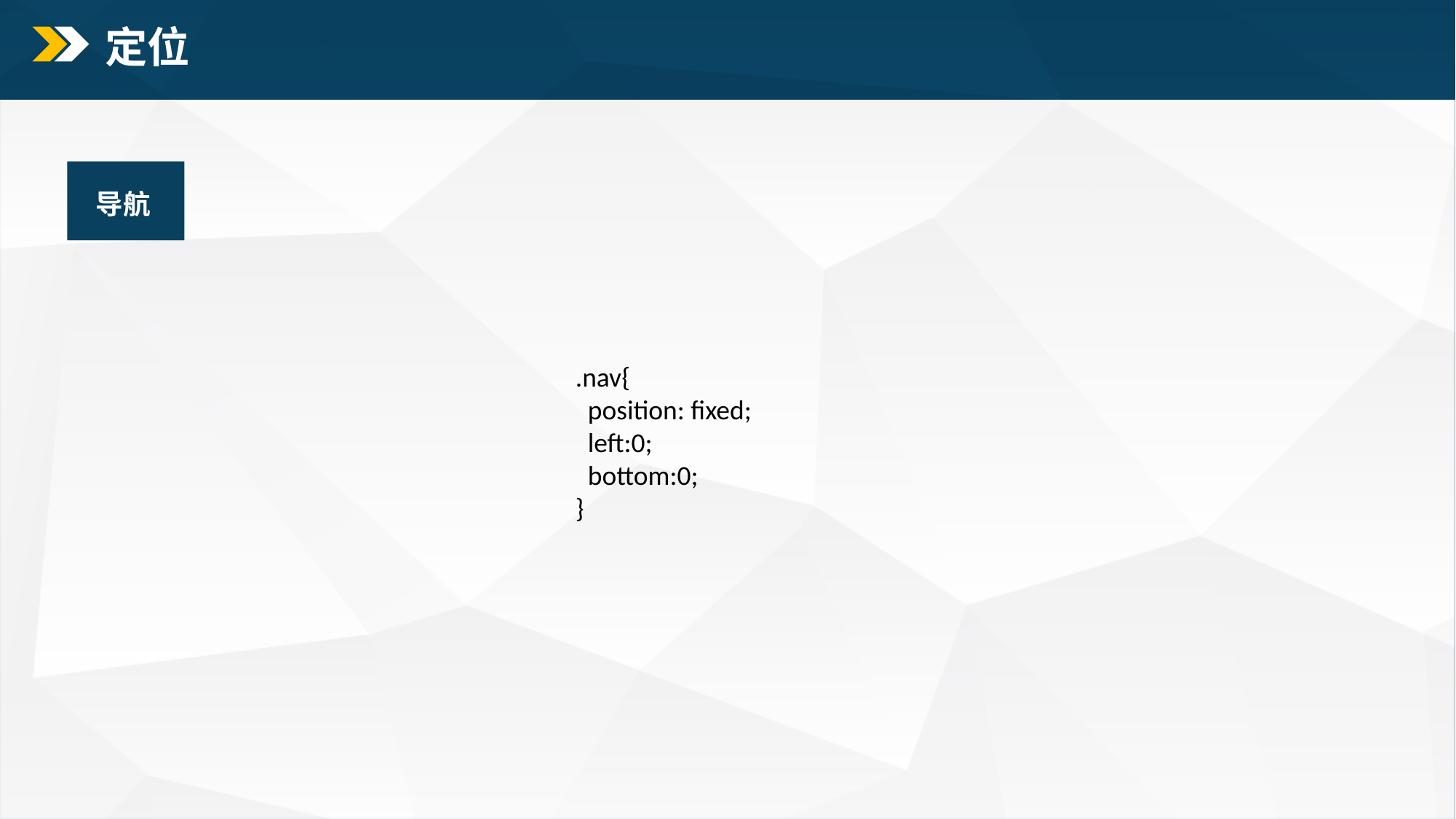

定位

导航
.nav{
  position: fixed;
  left:0;
  bottom:0;
}